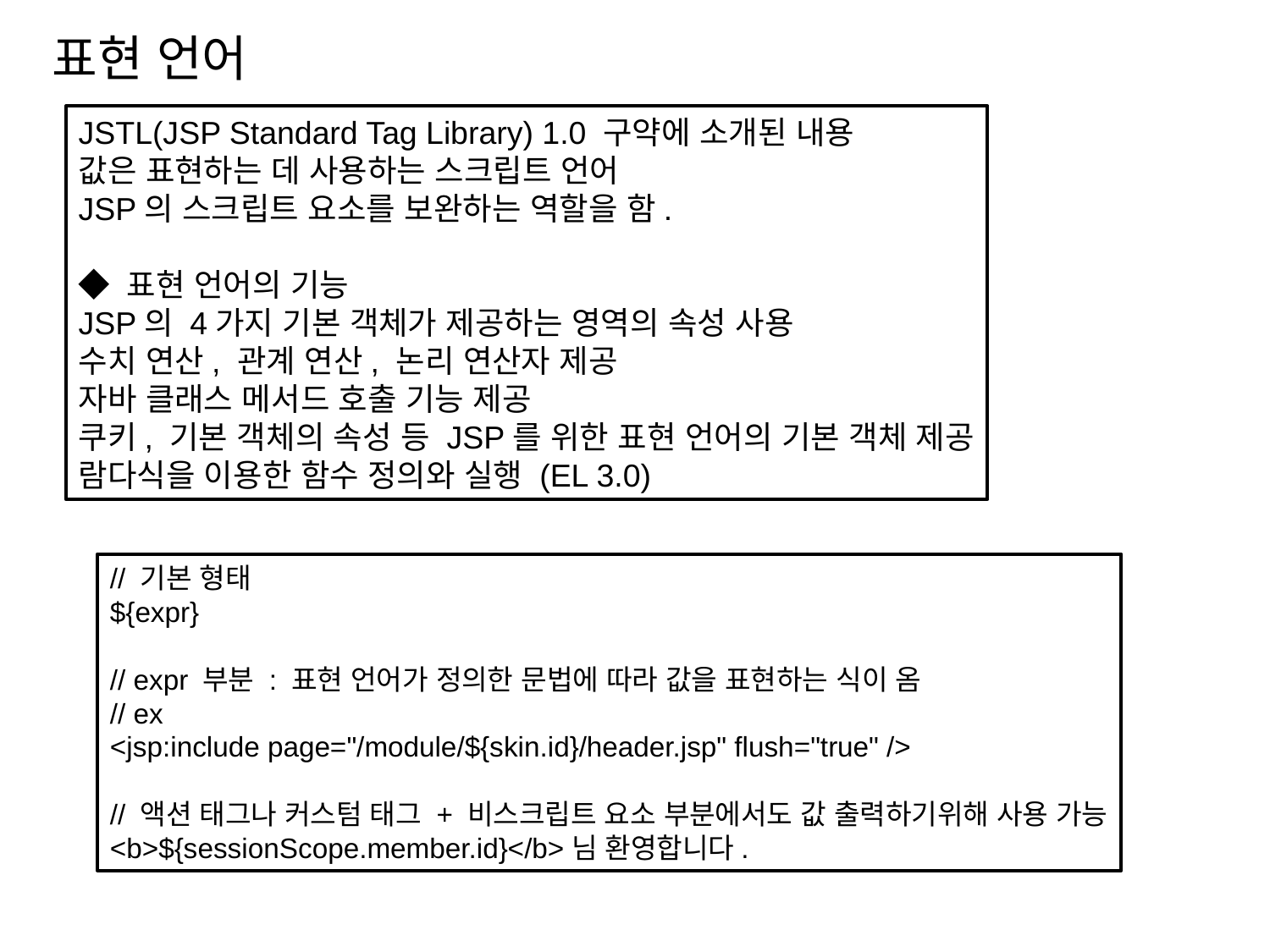

# 표현 언어
JSTL(JSP Standard Tag Library) 1.0 구약에 소개된 내용
값은 표현하는 데 사용하는 스크립트 언어
JSP의 스크립트 요소를 보완하는 역할을 함.​

◆ 표현 언어의 기능
JSP의 4가지 기본 객체가 제공하는 영역의 속성 사용
수치 연산, 관계 연산, 논리 연산자 제공
자바 클래스 메서드 호출 기능 제공
쿠키, 기본 객체의 속성 등 JSP를 위한 표현 언어의 기본 객체 제공
람다식을 이용한 함수 정의와 실행 (EL 3.0)
// 기본 형태
${expr}

// expr 부분 : 표현 언어가 정의한 문법에 따라 값을 표현하는 식이 옴
// ex
<jsp:include page="/module/${skin.id}/header.jsp" flush="true" />

// 액션 태그나 커스텀 태그 + 비스크립트 요소 부분에서도 값 출력하기위해 사용 가능
<b>${sessionScope.member.id}</b>님 환영합니다.